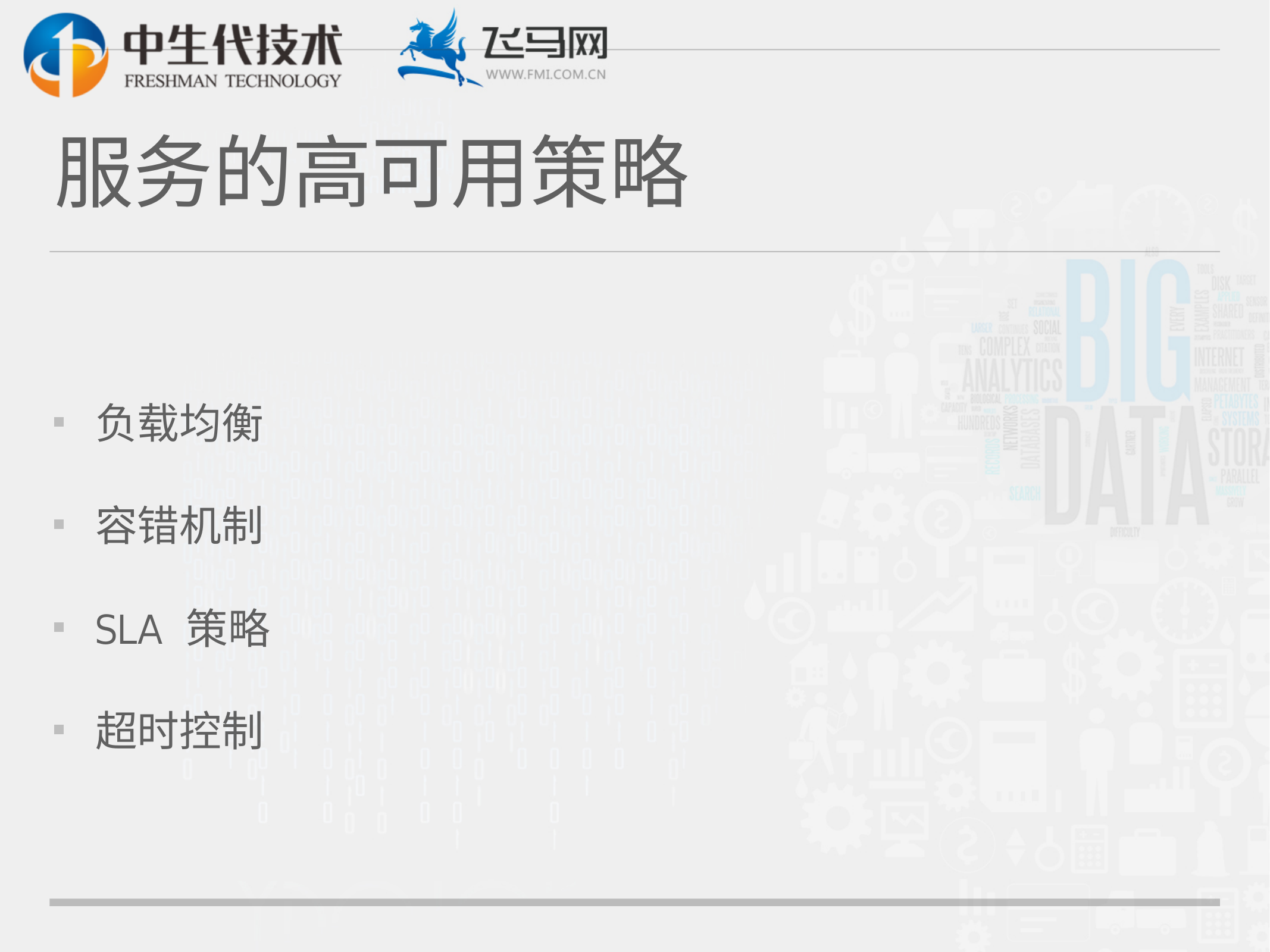

# 服务的高可用策略
负载均衡
容错机制
SLA 策略
超时控制